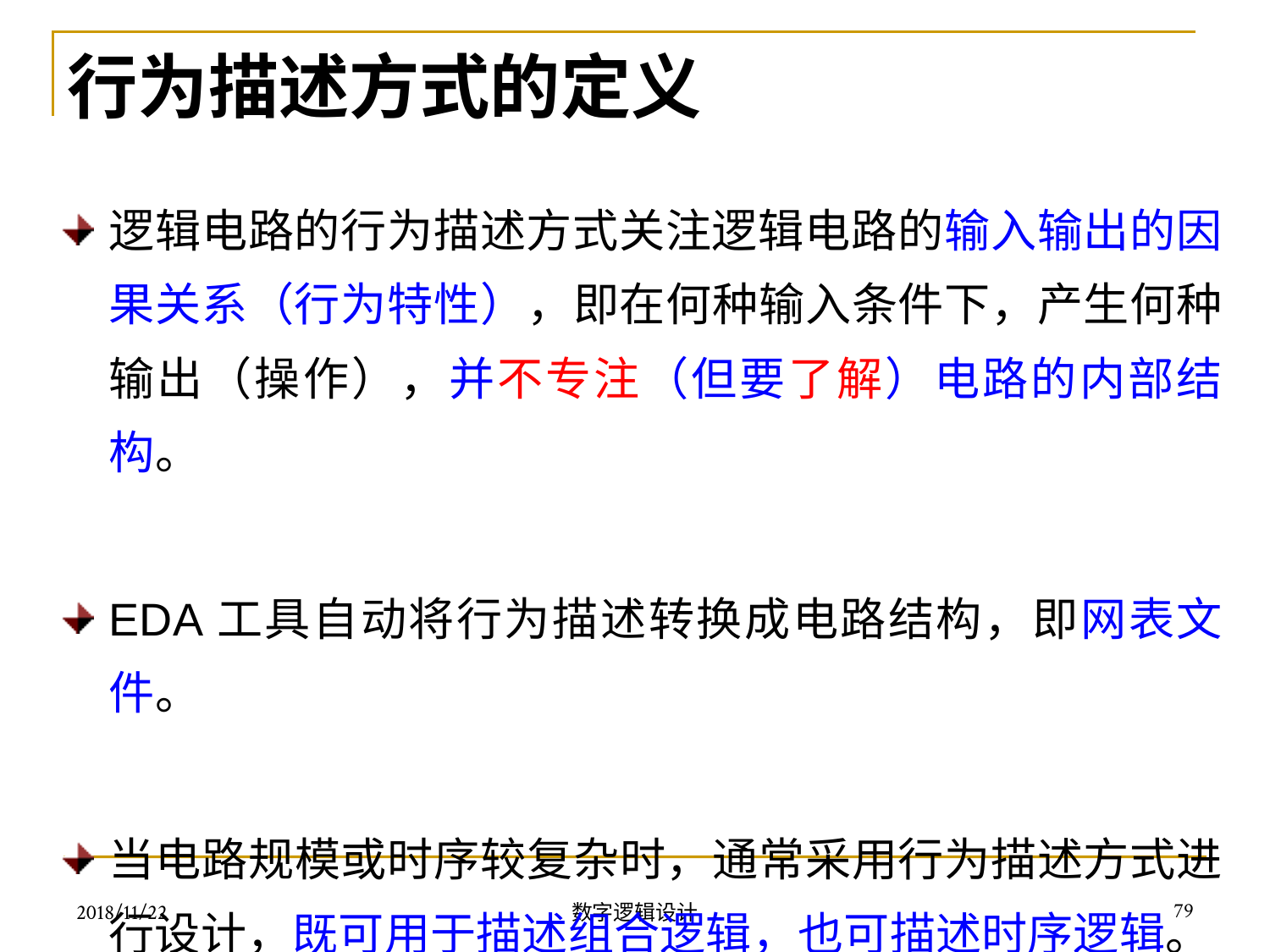

行为描述方式的定义
逻辑电路的行为描述方式关注逻辑电路的输入输出的因果关系（行为特性），即在何种输入条件下，产生何种输出（操作），并不专注（但要了解）电路的内部结构。

EDA工具自动将行为描述转换成电路结构，即网表文件。

当电路规模或时序较复杂时，通常采用行为描述方式进行设计，既可用于描述组合逻辑，也可描述时序逻辑。
2018/11/22
79
数字逻辑设计